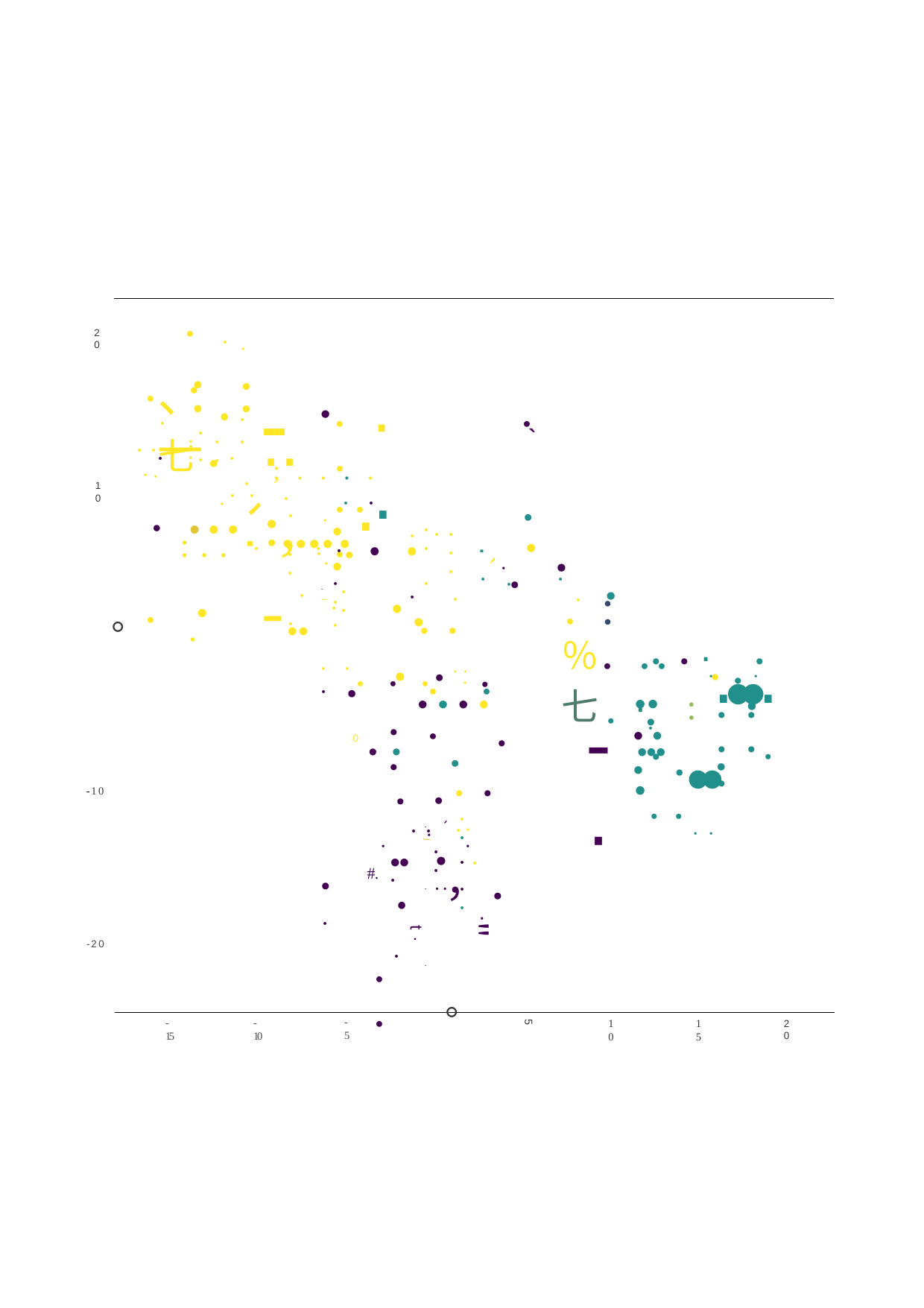

．•.．七•:•.•.•．.•
．

．．
20
、：：一．
．
-·,....·
··
．．
．．
..．-..
．．
．
｀
．  ．
．．．．
．
．．
;....
．．
．
．
．．．
．．
10
．
．．
．．
、．．
．
••
．． ．
．．．．
．
.
．．
．
．．． ．
·`
．．
．
．
． ．． ．
．．
．
．
．．．
．
．
．：％．．．·七•·•
．
•• ．
. I
．
．
••．••．．•••．．
．
．
．．．•• •0••
。
...
:	·••· ••
．．．．
．
．•．•••••
．
．．． ．
．•••，．
••••
-·
．．
．．
•• •．
• • •
•••
-10
．． ．  ．．｀．．．：
.  j
．．．．
．．
••
#.
．．．．
.
．＂
t ·
-20
．
．．
.
。

-5
-15
-10
10
15
20
5